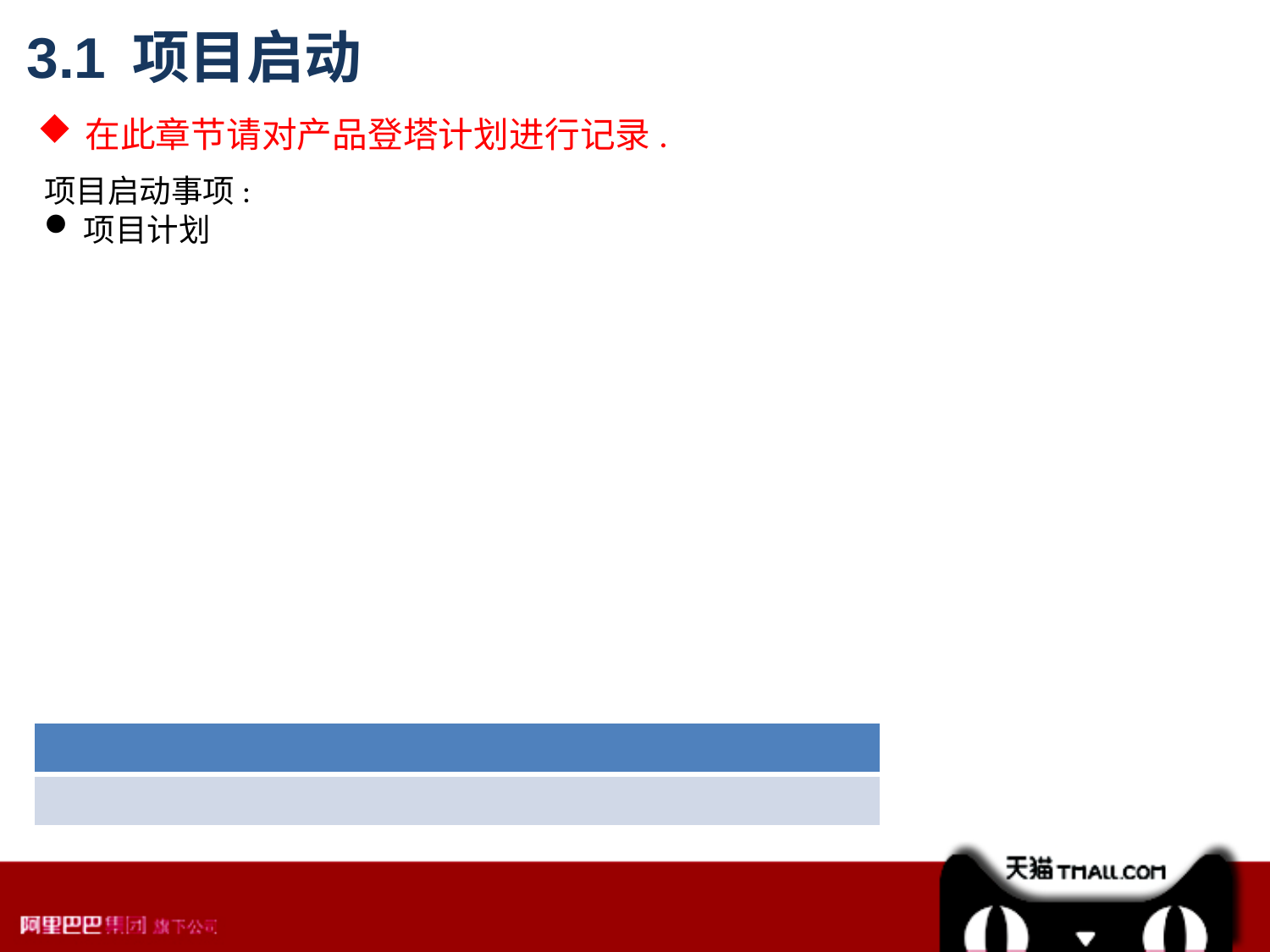

3.1 项目启动
在此章节请对产品登塔计划进行记录.
项目启动事项:
项目计划
|  |
| --- |
|  |